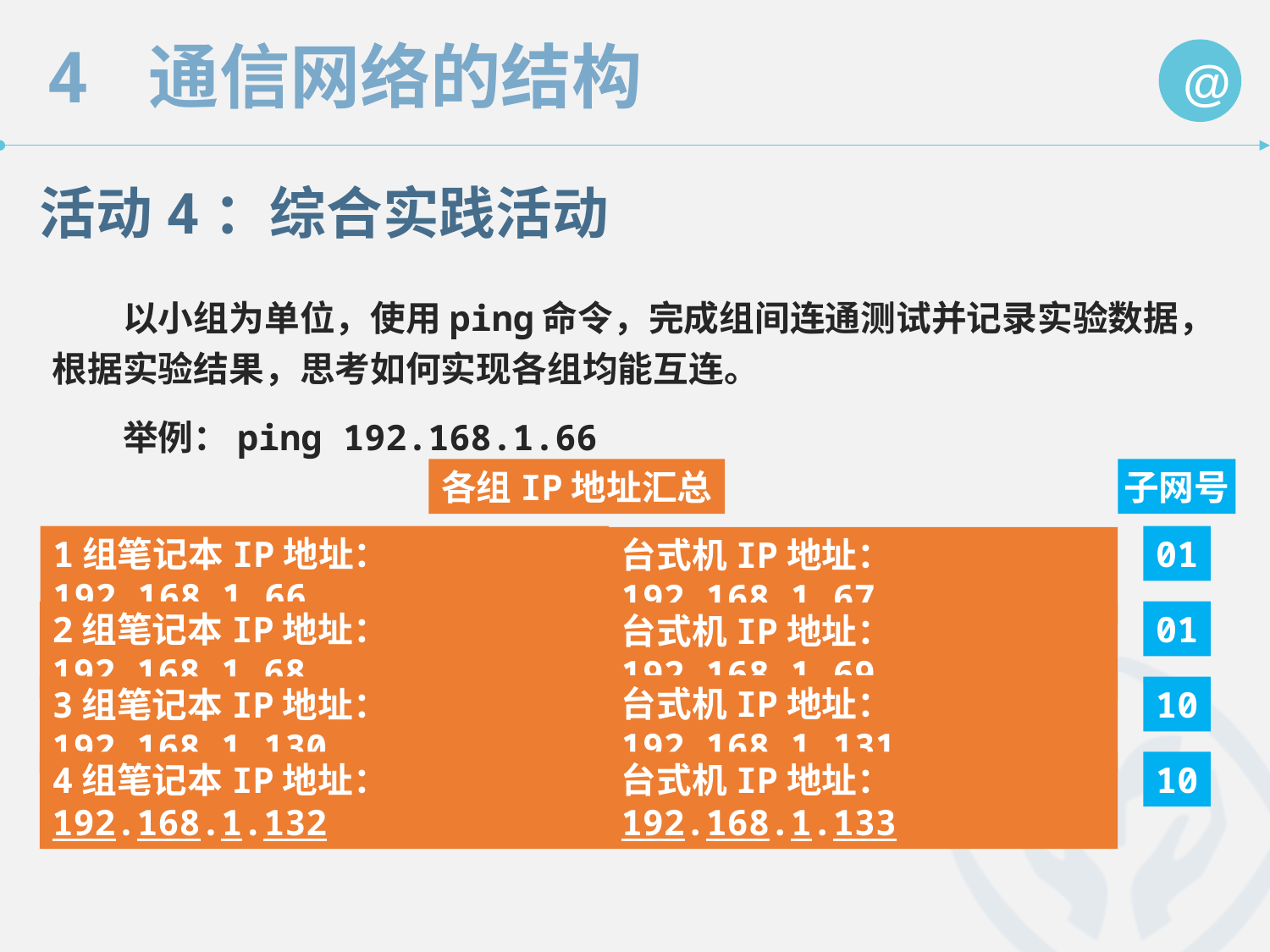

活动4：综合实践活动
　　以小组为单位，使用ping命令，完成组间连通测试并记录实验数据，根据实验结果，思考如何实现各组均能互连。
　　举例：ping 192.168.1.66
各组IP地址汇总
子网号
01
1组笔记本IP地址：192.168.1.66
台式机IP地址：192.168.1.67
01
2组笔记本IP地址：192.168.1.68
台式机IP地址：192.168.1.69
台式机IP地址：192.168.1.131
3组笔记本IP地址：192.168.1.130
10
台式机IP地址：192.168.1.133
4组笔记本IP地址：192.168.1.132
10